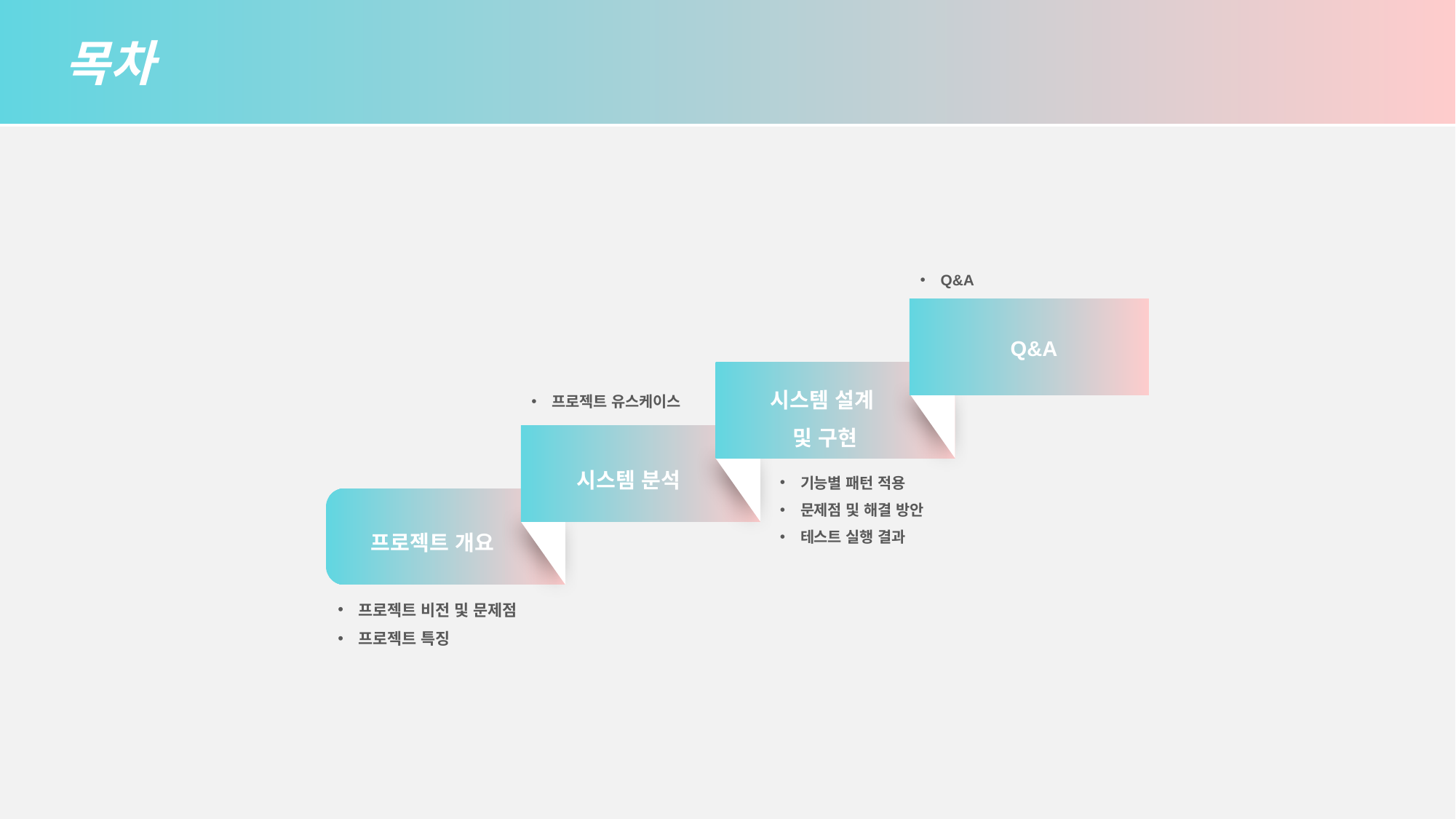

목차

Q&A

Q&A

시스템 설계
및 구현
프로젝트 유스케이스

시스템 분석

기능별 패턴 적용
문제점 및 해결 방안
테스트 실행 결과
프로젝트 개요

프로젝트 비전 및 문제점
프로젝트 특징